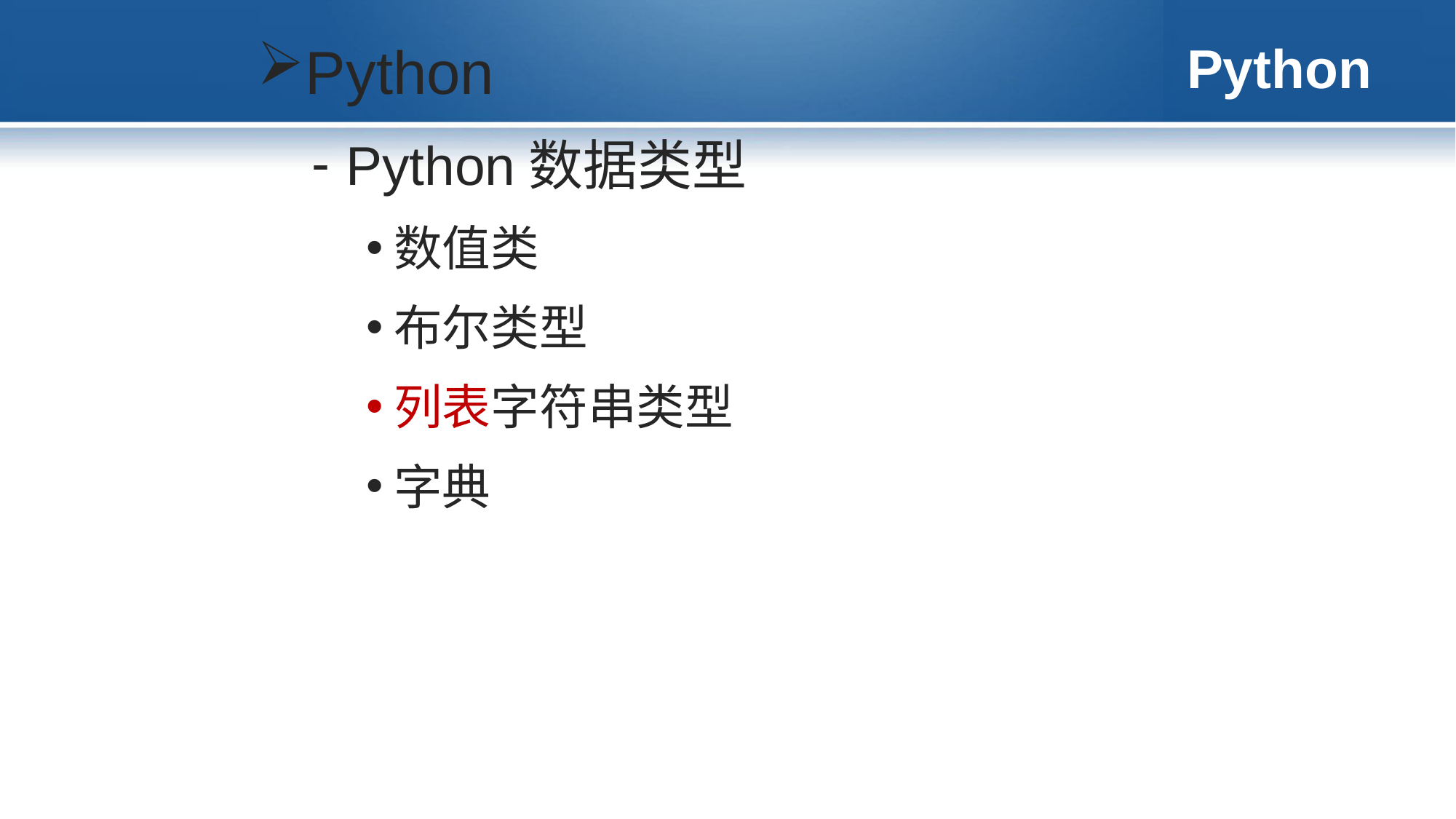

Python
Python数据类型
数值类
布尔类型
列表字符串类型
字典
# Python